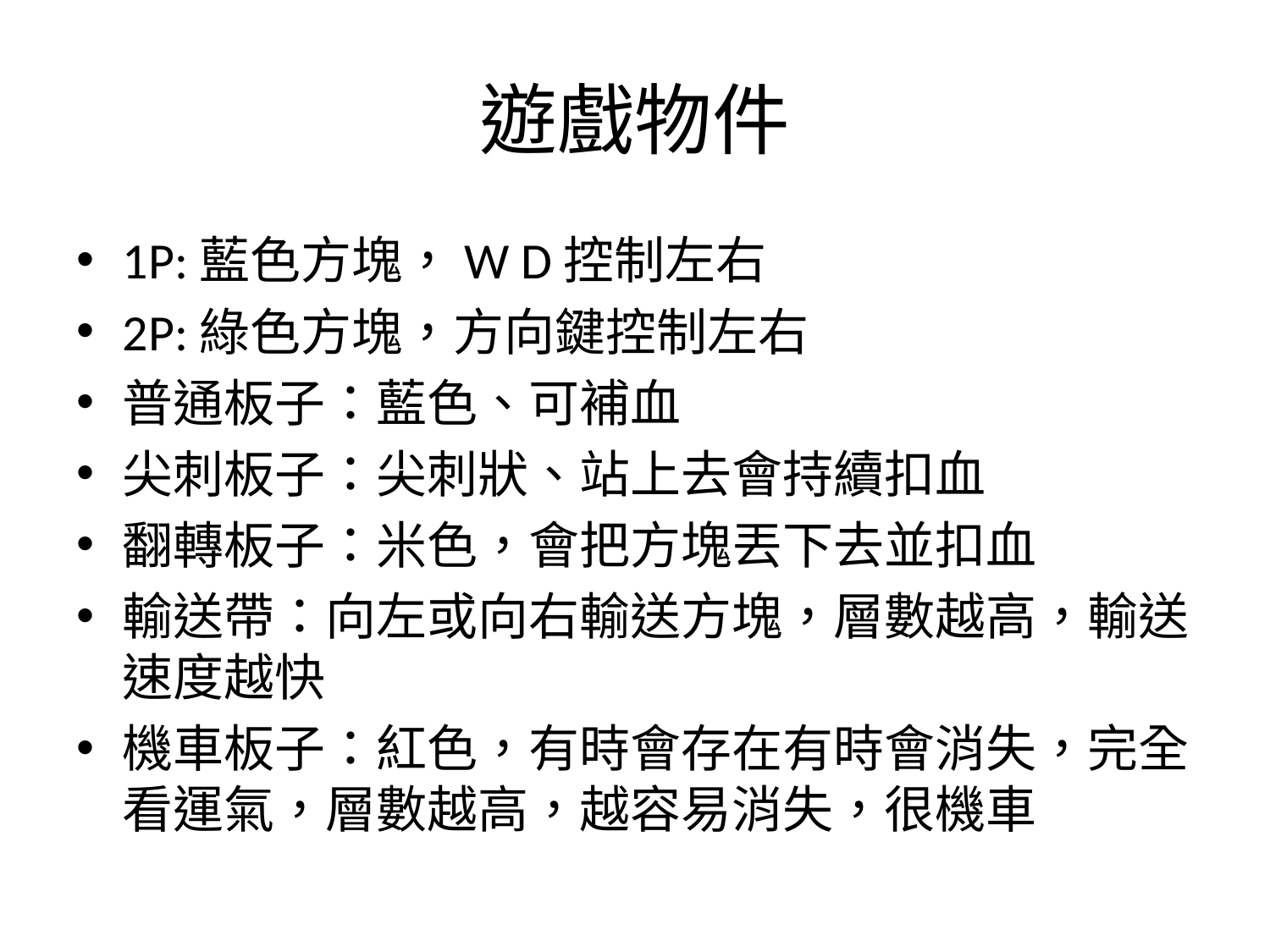

# 遊戲物件
1P:藍色方塊，W D控制左右
2P:綠色方塊，方向鍵控制左右
普通板子：藍色、可補血
尖刺板子：尖刺狀、站上去會持續扣血
翻轉板子：米色，會把方塊丟下去並扣血
輸送帶：向左或向右輸送方塊，層數越高，輸送速度越快
機車板子：紅色，有時會存在有時會消失，完全看運氣，層數越高，越容易消失，很機車